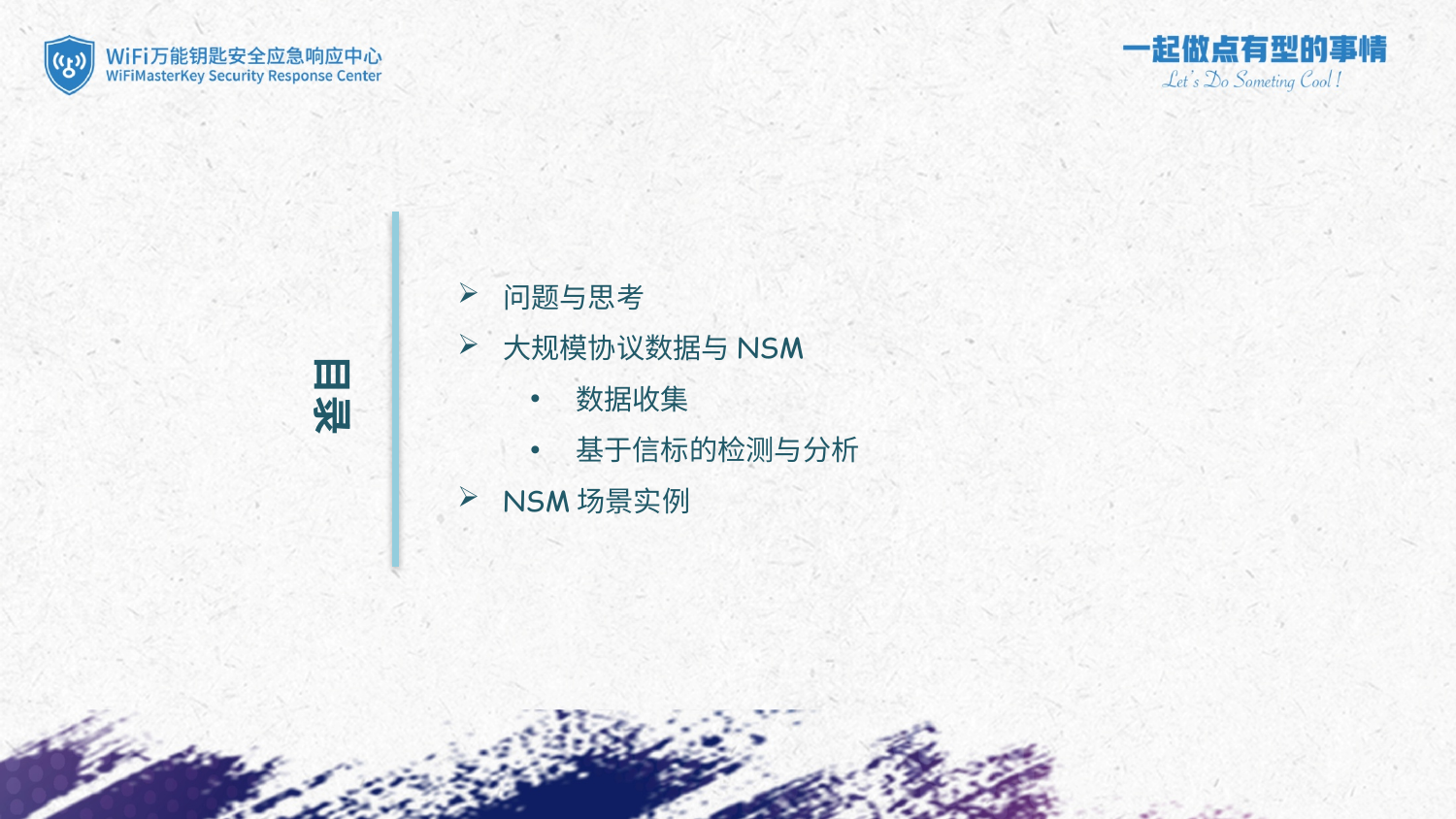

问题与思考
大规模协议数据与NSM
数据收集
基于信标的检测与分析
NSM场景实例
目录